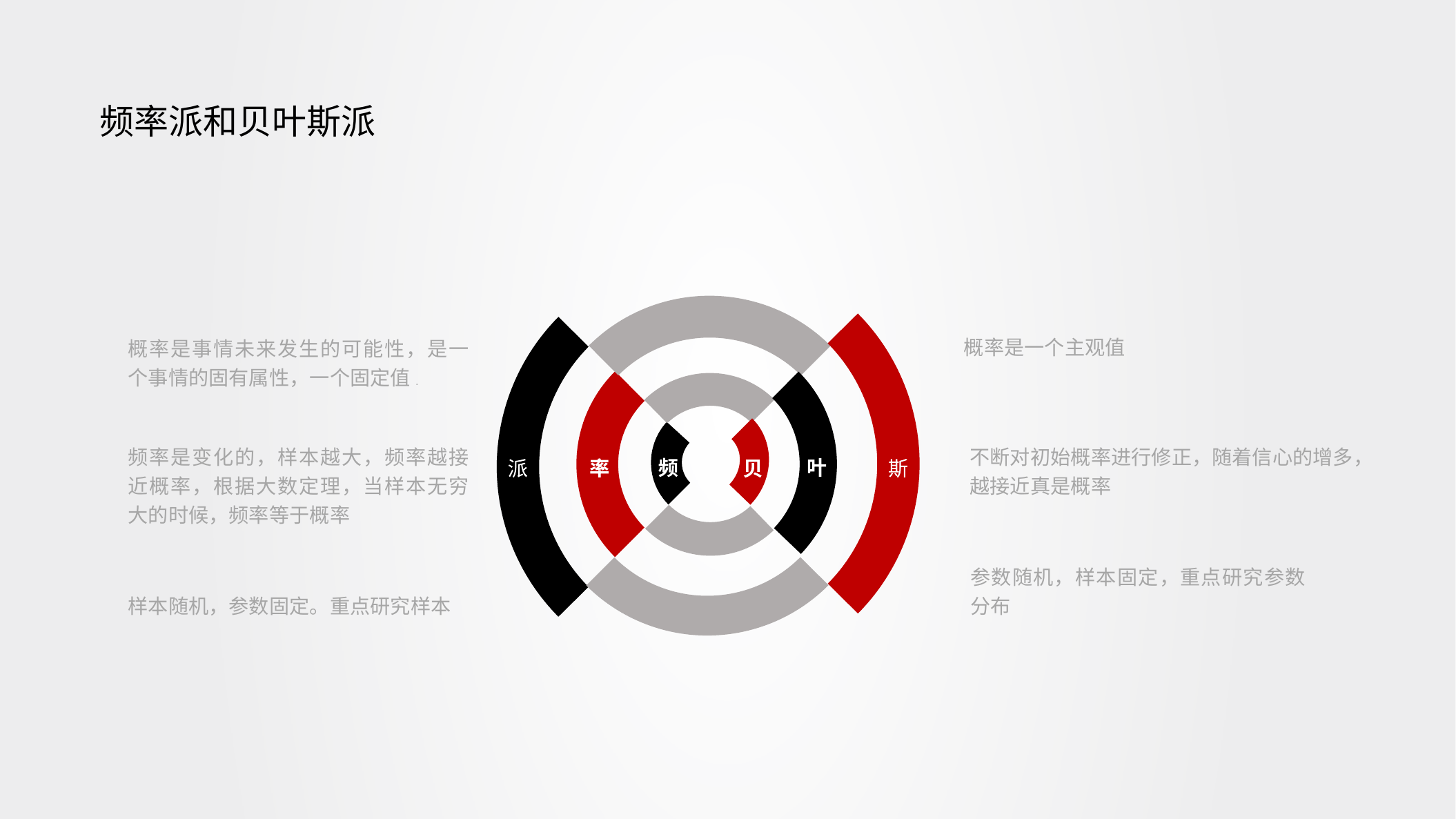

频率派和贝叶斯派

派
率
频

斯
叶
贝

概率是一个主观值

参数随机，样本固定，重点研究参数分布
概率是事情未来发生的可能性，是一个事情的固有属性，一个固定值.
频率是变化的，样本越大，频率越接近概率，根据大数定理，当样本无穷大的时候，频率等于概率

样本随机，参数固定。重点研究样本
不断对初始概率进行修正，随着信心的增多，
越接近真是概率